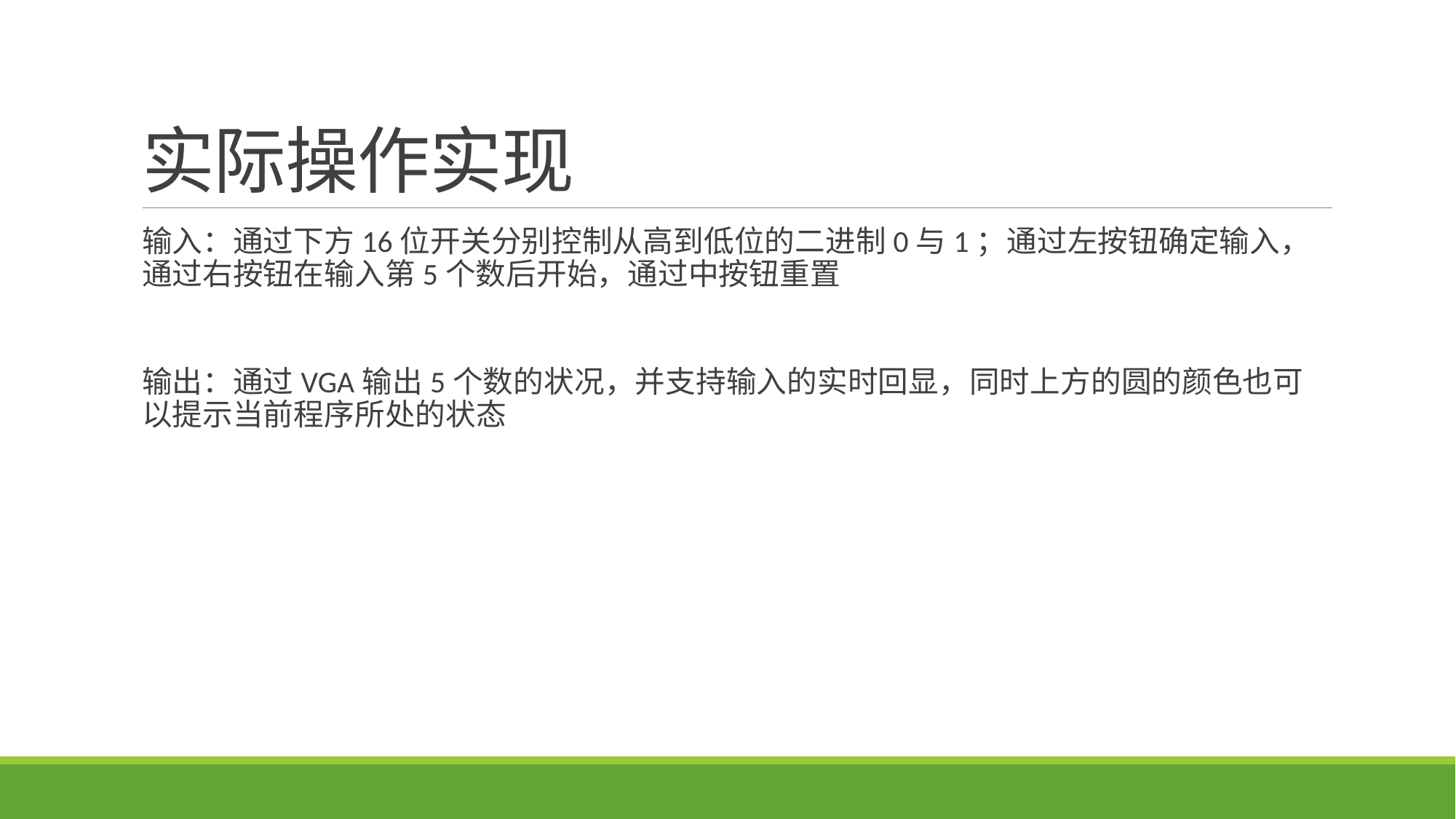

# 实际操作实现
输入：通过下方16位开关分别控制从高到低位的二进制0与1；通过左按钮确定输入，通过右按钮在输入第5个数后开始，通过中按钮重置

输出：通过VGA输出5个数的状况，并支持输入的实时回显，同时上方的圆的颜色也可以提示当前程序所处的状态